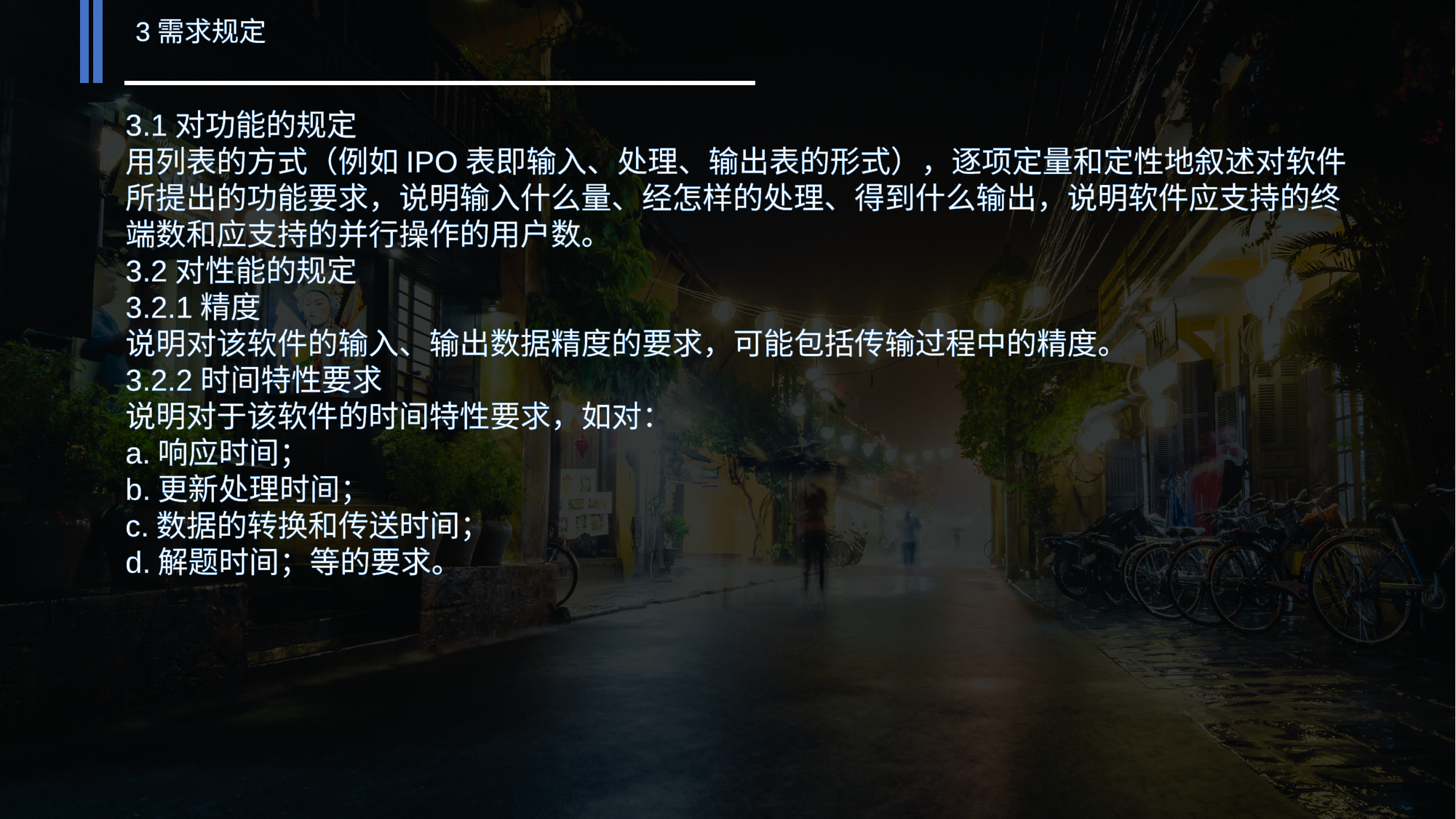

3需求规定
3.1对功能的规定
用列表的方式（例如IPO表即输入、处理、输出表的形式），逐项定量和定性地叙述对软件所提出的功能要求，说明输入什么量、经怎样的处理、得到什么输出，说明软件应支持的终端数和应支持的并行操作的用户数。
3.2对性能的规定
3.2.1精度
说明对该软件的输入、输出数据精度的要求，可能包括传输过程中的精度。
3.2.2时间特性要求
说明对于该软件的时间特性要求，如对：
a.响应时间；
b.更新处理时间；
c.数据的转换和传送时间；
d.解题时间；等的要求。